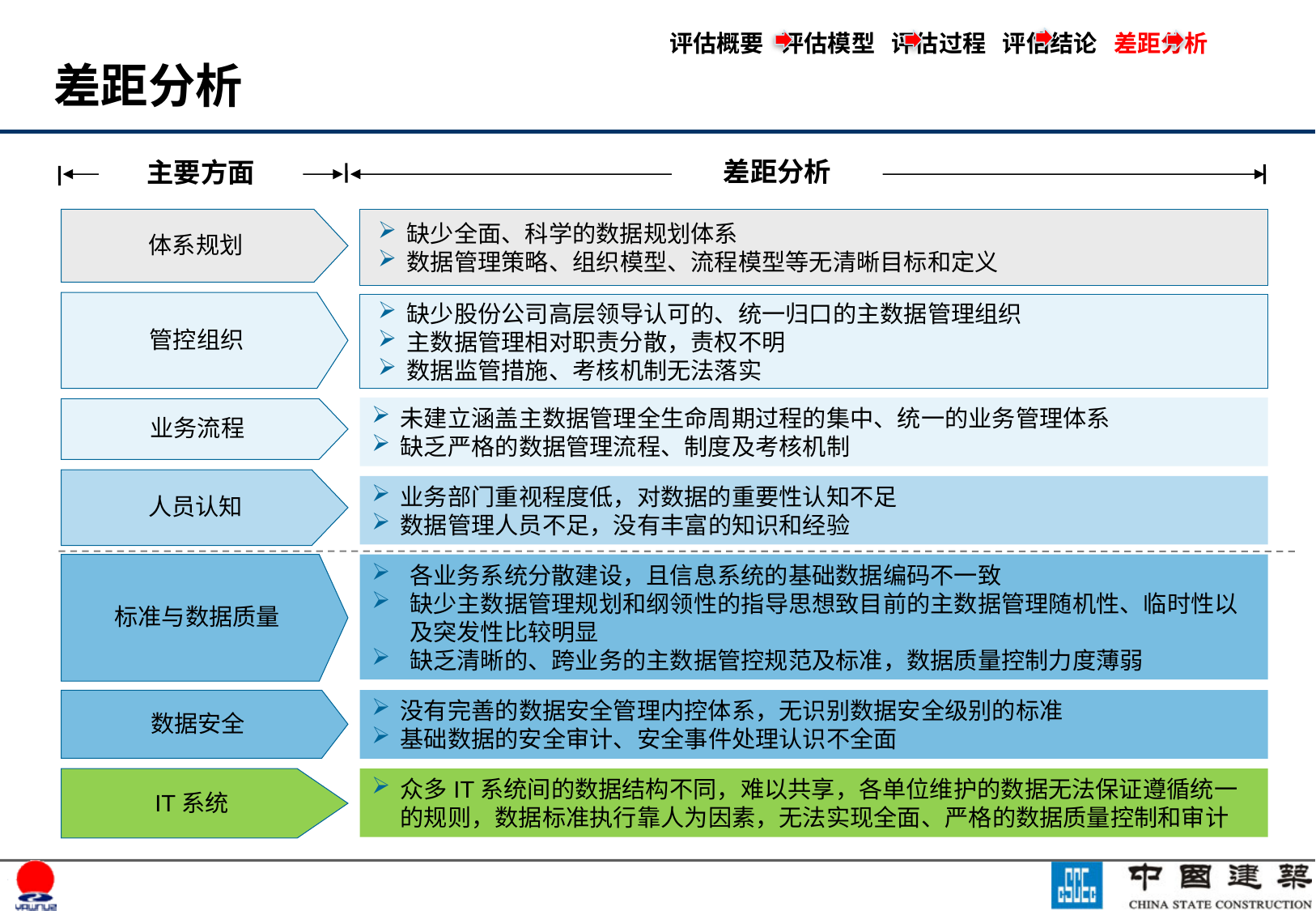

评估概要   评估模型   评估过程   评估结论   差距分析
# 差距分析

差距分析
主要方面

缺少全面、科学的数据规划体系
数据管理策略、组织模型、流程模型等无清晰目标和定义
体系规划
管控组织
缺少股份公司高层领导认可的、统一归口的主数据管理组织
主数据管理相对职责分散，责权不明
数据监管措施、考核机制无法落实
未建立涵盖主数据管理全生命周期过程的集中、统一的业务管理体系
缺乏严格的数据管理流程、制度及考核机制
业务流程
人员认知
业务部门重视程度低，对数据的重要性认知不足
数据管理人员不足，没有丰富的知识和经验

标准与数据质量
各业务系统分散建设，且信息系统的基础数据编码不一致
缺少主数据管理规划和纲领性的指导思想致目前的主数据管理随机性、临时性以及突发性比较明显
缺乏清晰的、跨业务的主数据管控规范及标准，数据质量控制力度薄弱
数据安全
没有完善的数据安全管理内控体系，无识别数据安全级别的标准
基础数据的安全审计、安全事件处理认识不全面
IT系统
众多IT系统间的数据结构不同，难以共享，各单位维护的数据无法保证遵循统一的规则，数据标准执行靠人为因素，无法实现全面、严格的数据质量控制和审计